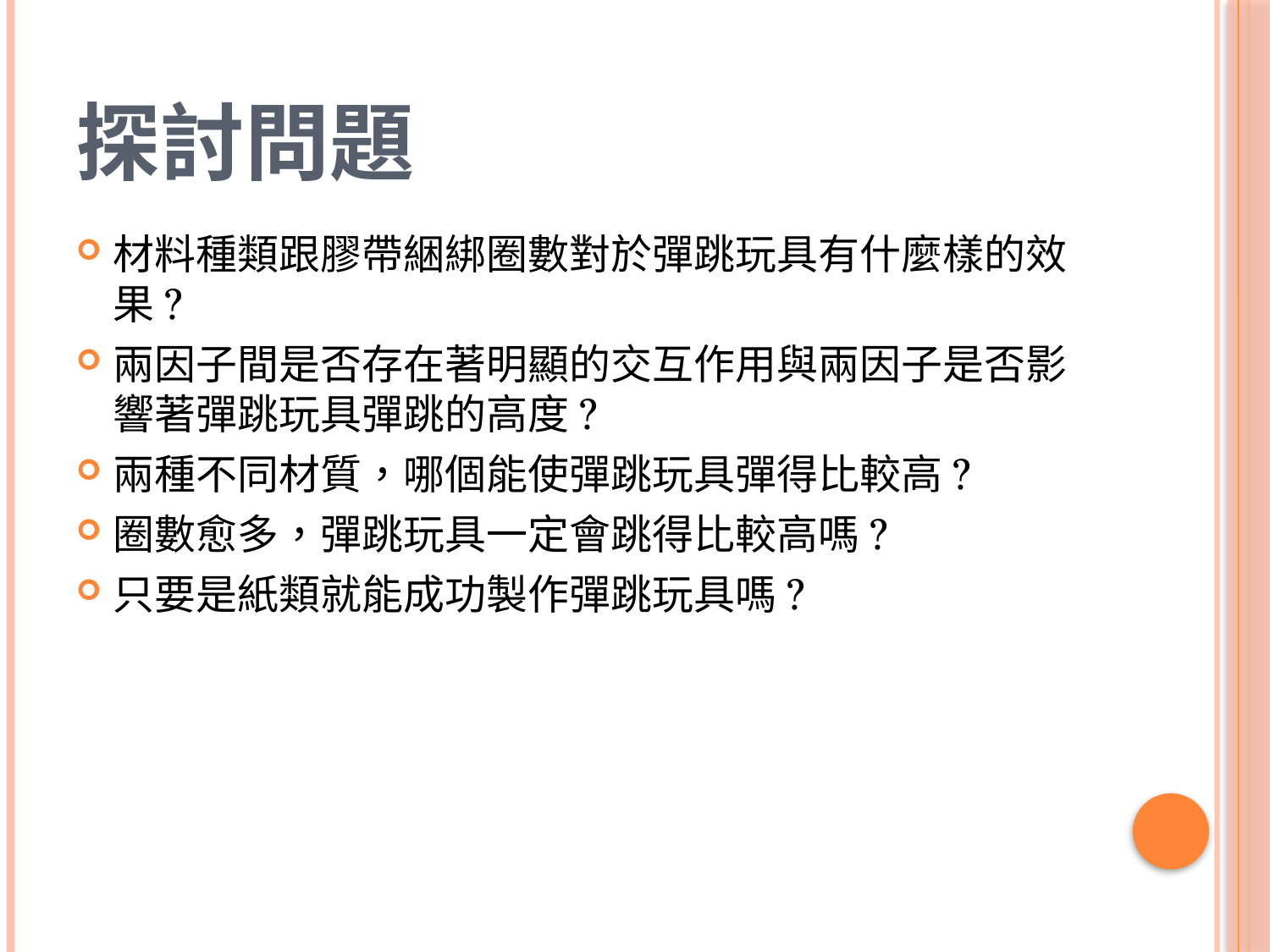

# 探討問題
材料種類跟膠帶綑綁圈數對於彈跳玩具有什麼樣的效果?
兩因子間是否存在著明顯的交互作用與兩因子是否影響著彈跳玩具彈跳的高度?
兩種不同材質，哪個能使彈跳玩具彈得比較高?
圈數愈多，彈跳玩具一定會跳得比較高嗎?
只要是紙類就能成功製作彈跳玩具嗎?